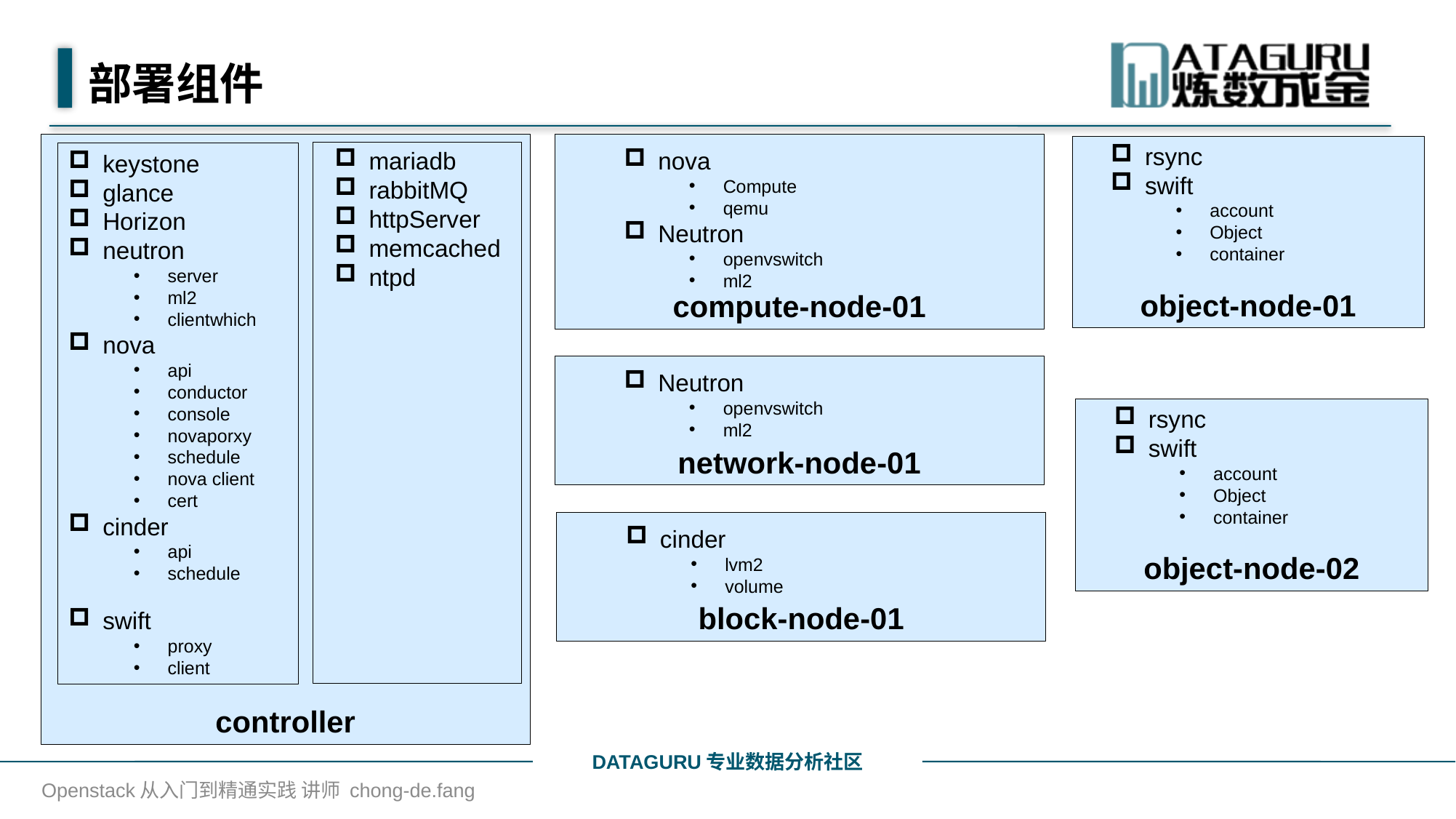

# 部署组件
controller
compute-node-01
rsync
swift
account
Object
container

object-node-01
mariadb
rabbitMQ
httpServer
memcached
ntpd
nova
Compute
qemu
Neutron
openvswitch
ml2

keystone
glance
Horizon
neutron
server
ml2
clientwhich
nova
api
conductor
console
novaporxy
schedule
nova client
cert
cinder
api
schedule

swift
proxy
client

network-node-01
Neutron
openvswitch
ml2

rsync
swift
account
Object
container

object-node-02
block-node-01
cinder
lvm2
volume